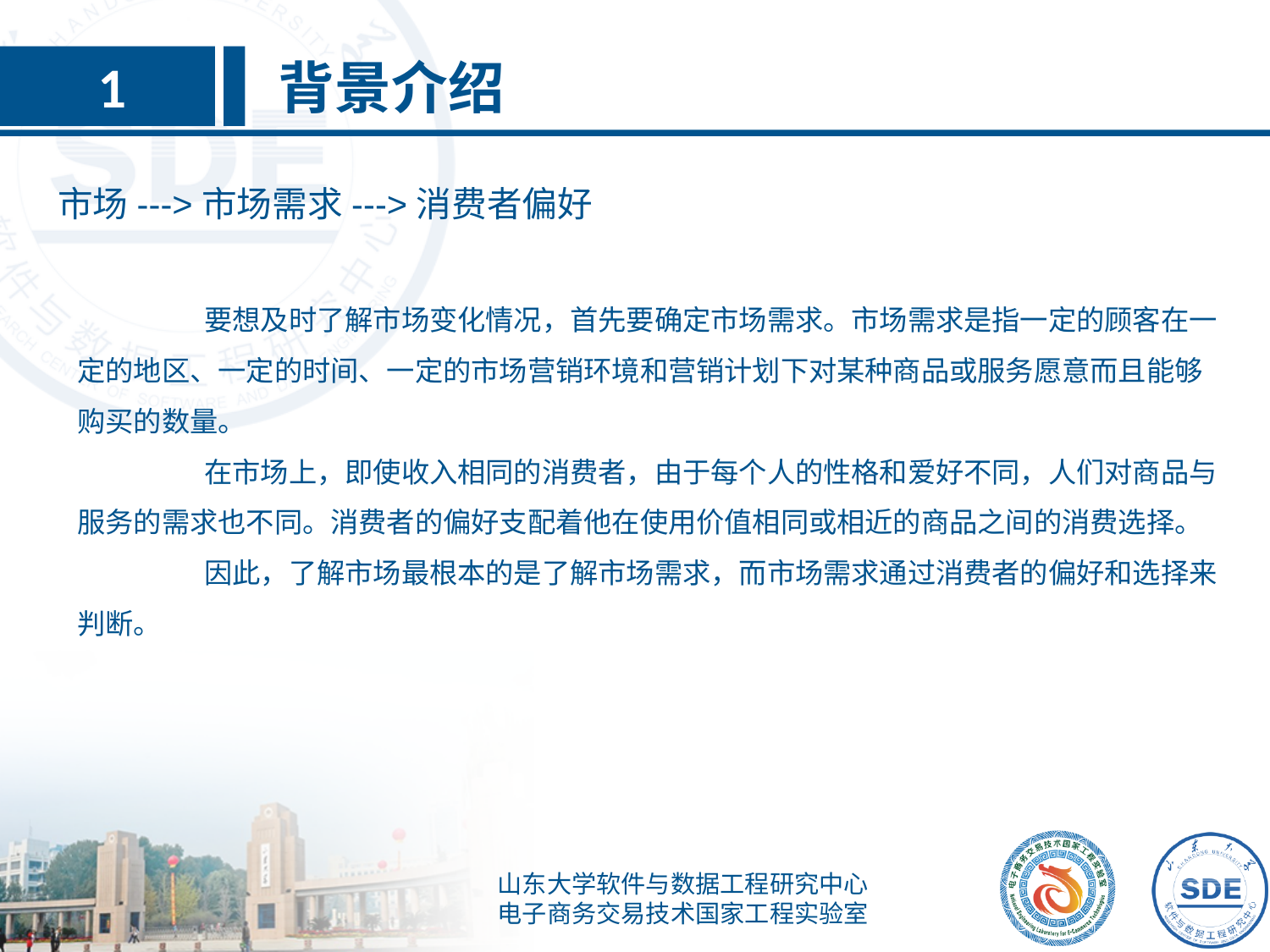

背景介绍
1
市场--->市场需求--->消费者偏好
	要想及时了解市场变化情况，首先要确定市场需求。市场需求是指一定的顾客在一定的地区、一定的时间、一定的市场营销环境和营销计划下对某种商品或服务愿意而且能够购买的数量。
	在市场上，即使收入相同的消费者，由于每个人的性格和爱好不同，人们对商品与服务的需求也不同。消费者的偏好支配着他在使用价值相同或相近的商品之间的消费选择。
	因此，了解市场最根本的是了解市场需求，而市场需求通过消费者的偏好和选择来判断。